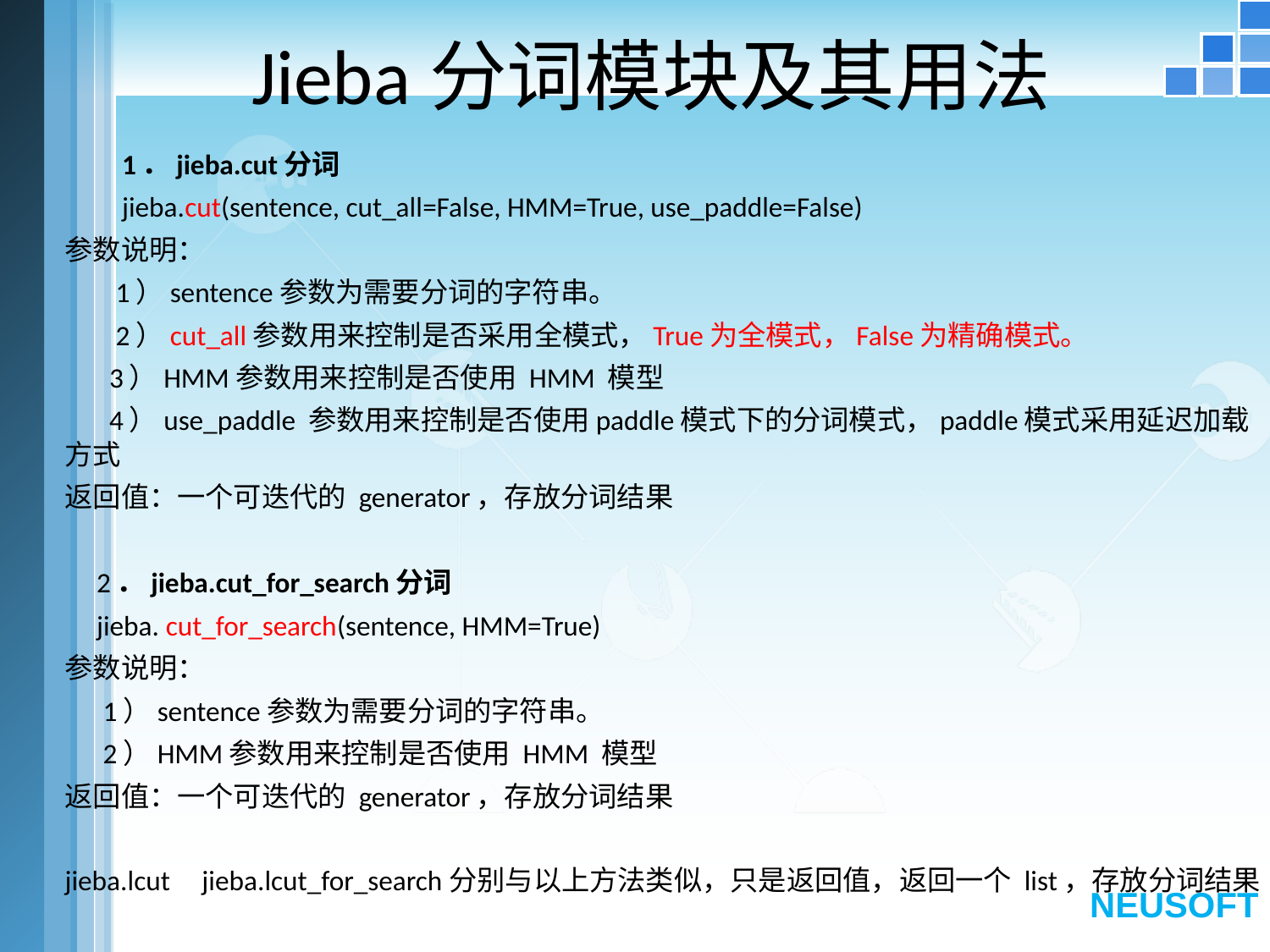

# Jieba分词模块及其用法
         1．jieba.cut分词
         jieba.cut(sentence, cut_all=False, HMM=True, use_paddle=False)
参数说明：
        1）sentence参数为需要分词的字符串。
        2）cut_all参数用来控制是否采用全模式，True为全模式，False为精确模式。
       3）HMM参数用来控制是否使用 HMM 模型
       4）use_paddle 参数用来控制是否使用paddle模式下的分词模式，paddle模式采用延迟加载方式
返回值：一个可迭代的 generator，存放分词结果

     2．jieba.cut_for_search分词
     jieba. cut_for_search(sentence, HMM=True)
参数说明：
      1）sentence参数为需要分词的字符串。
      2）HMM参数用来控制是否使用 HMM 模型
返回值：一个可迭代的 generator，存放分词结果

jieba.lcut     jieba.lcut_for_search分别与以上方法类似，只是返回值，返回一个 list，存放分词结果